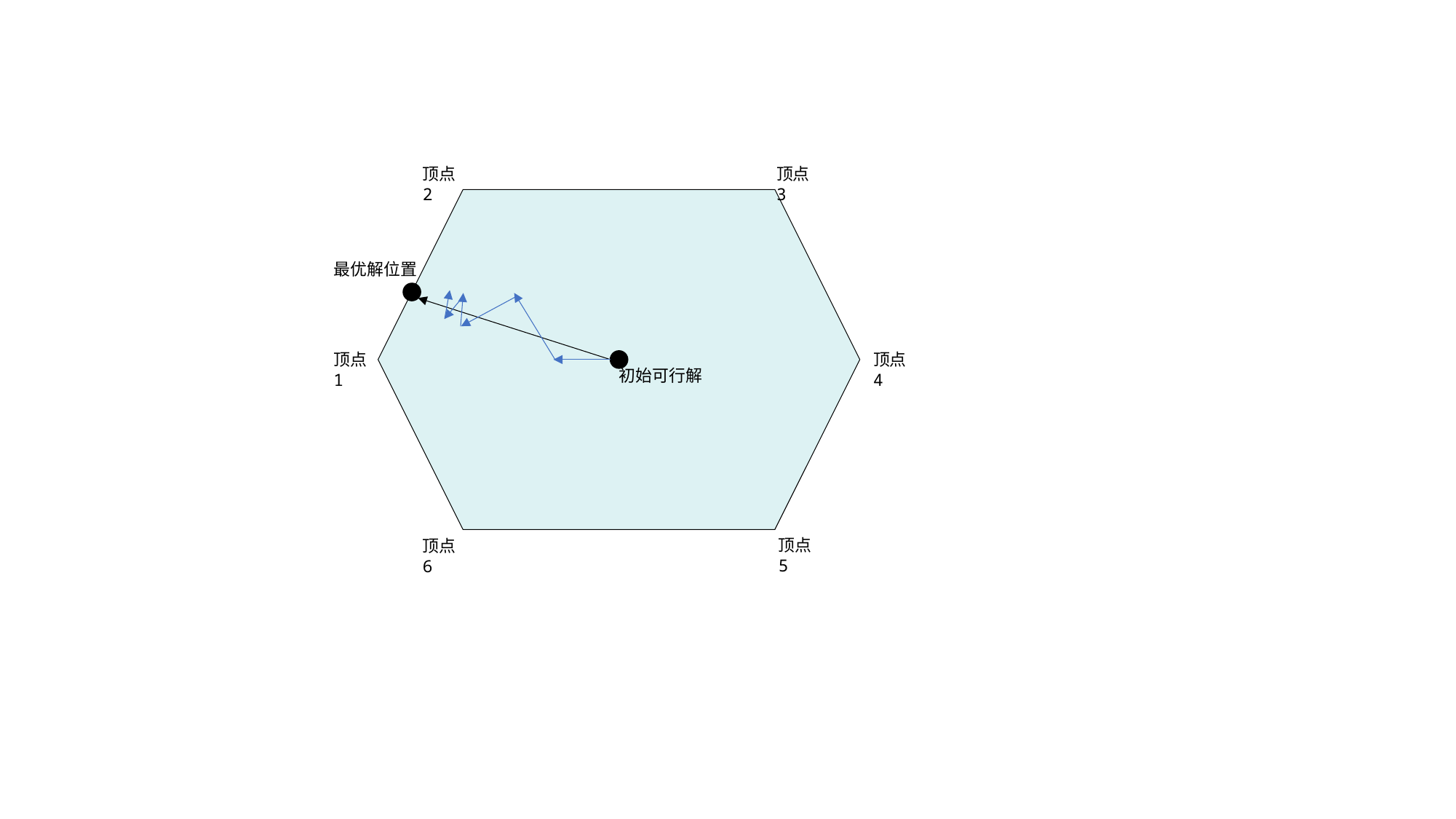

顶点2
顶点3

最优解位置

顶点1
顶点4

初始可行解
顶点5
顶点6